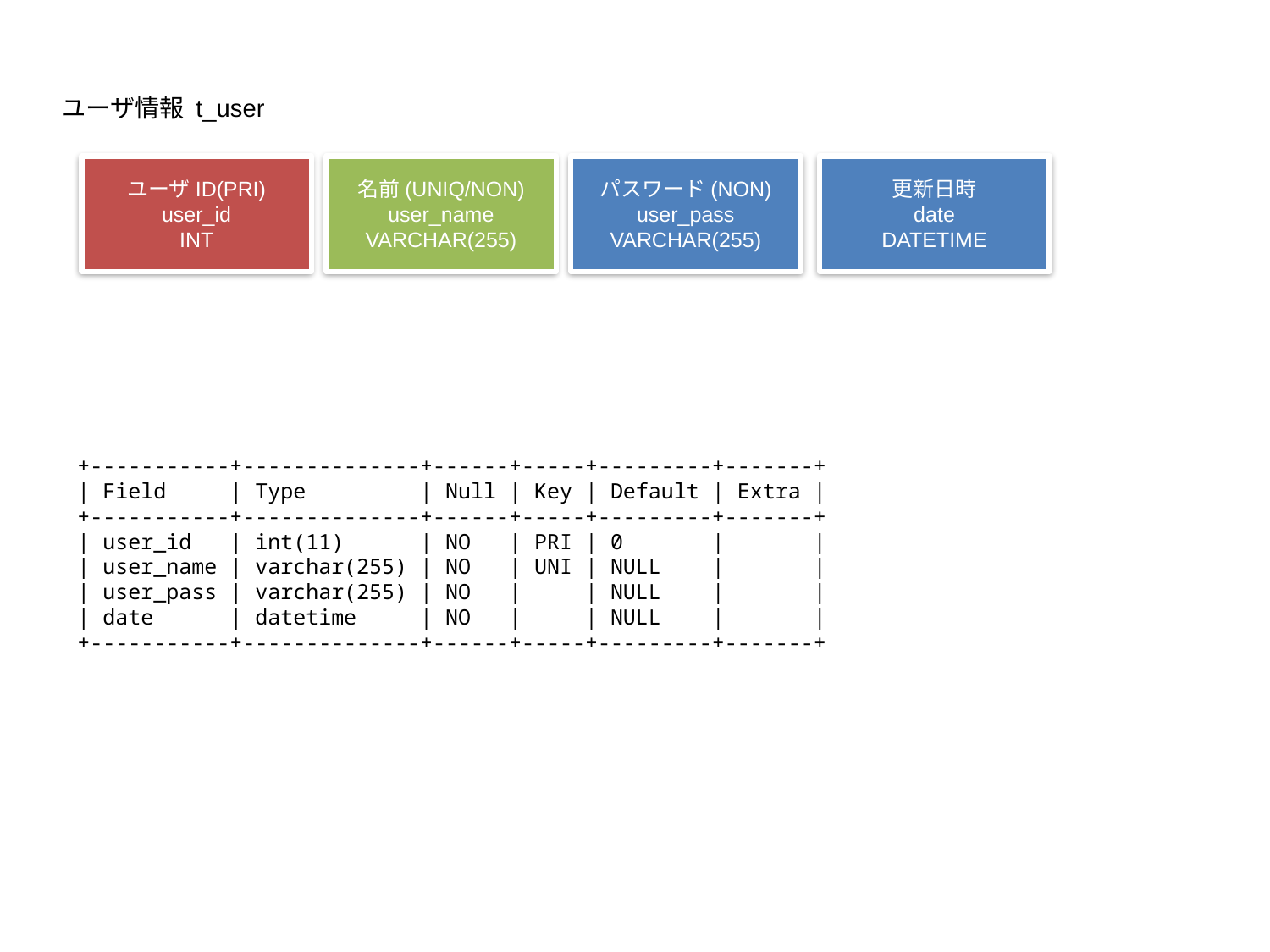

ユーザ情報 t_user
名前(UNIQ/NON)
user_name
VARCHAR(255)
パスワード(NON)
user_pass
VARCHAR(255)
更新日時
date
DATETIME
ユーザID(PRI)
user_id
INT
+-----------+--------------+------+-----+---------+-------+
| Field     | Type         | Null | Key | Default | Extra |
+-----------+--------------+------+-----+---------+-------+
| user_id   | int(11)      | NO   | PRI | 0       |       |
| user_name | varchar(255) | NO   | UNI | NULL    |       |
| user_pass | varchar(255) | NO   |     | NULL    |       |
| date      | datetime     | NO   |     | NULL    |       |
+-----------+--------------+------+-----+---------+-------+